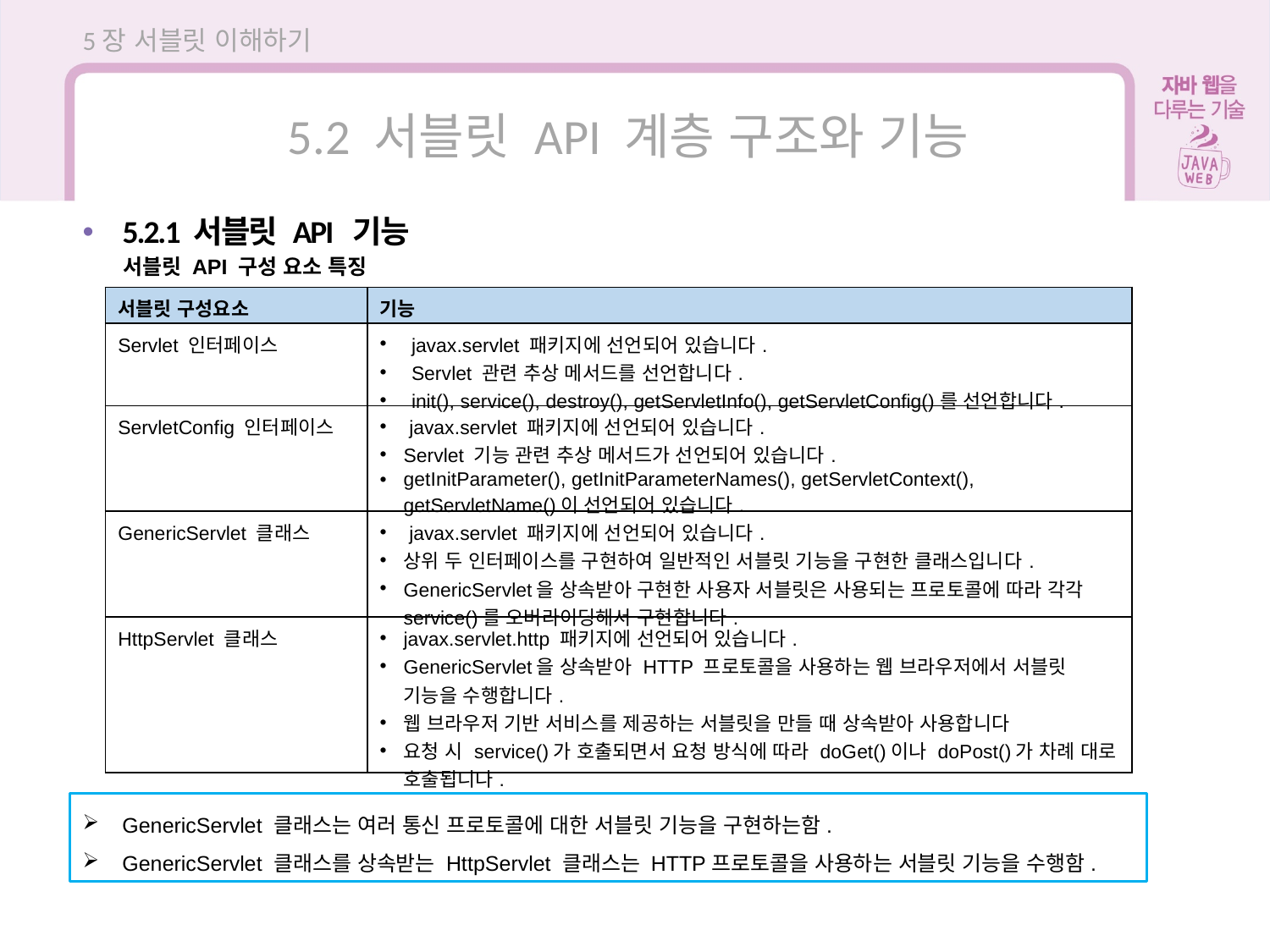

5장 서블릿 이해하기
5.2 서블릿 API 계층 구조와 기능
5.2.1 서블릿 API  기능
서블릿 API 구성 요소 특징
| 서블릿 구성요소 | 기능 |
| --- | --- |
| Servlet 인터페이스 | javax.servlet 패키지에 선언되어 있습니다. Servlet 관련 추상 메서드를 선언합니다. init(), service(), destroy(), getServletInfo(), getServletConfig()를 선언합니다. |
| ServletConfig 인터페이스 | javax.servlet 패키지에 선언되어 있습니다. Servlet 기능 관련 추상 메서드가 선언되어 있습니다. getInitParameter(), getInitParameterNames(), getServletContext(), getServletName()이 선언되어 있습니다. |
| GenericServlet 클래스 | javax.servlet 패키지에 선언되어 있습니다. 상위 두 인터페이스를 구현하여 일반적인 서블릿 기능을 구현한 클래스입니다. GenericServlet을 상속받아 구현한 사용자 서블릿은 사용되는 프로토콜에 따라 각각 service()를 오버라이딩해서 구현합니다. |
| HttpServlet 클래스 | javax.servlet.http 패키지에 선언되어 있습니다. GenericServlet을 상속받아 HTTP 프로토콜을 사용하는 웹 브라우저에서 서블릿 기능을 수행합니다. 웹 브라우저 기반 서비스를 제공하는 서블릿을 만들 때 상속받아 사용합니다 요청 시 service()가 호출되면서 요청 방식에 따라 doGet()이나 doPost()가 차례 대로 호출됩니다. |
GenericServlet 클래스는 여러 통신 프로토콜에 대한 서블릿 기능을 구현하는함.
GenericServlet 클래스를 상속받는 HttpServlet 클래스는 HTTP프로토콜을 사용하는 서블릿 기능을 수행함.